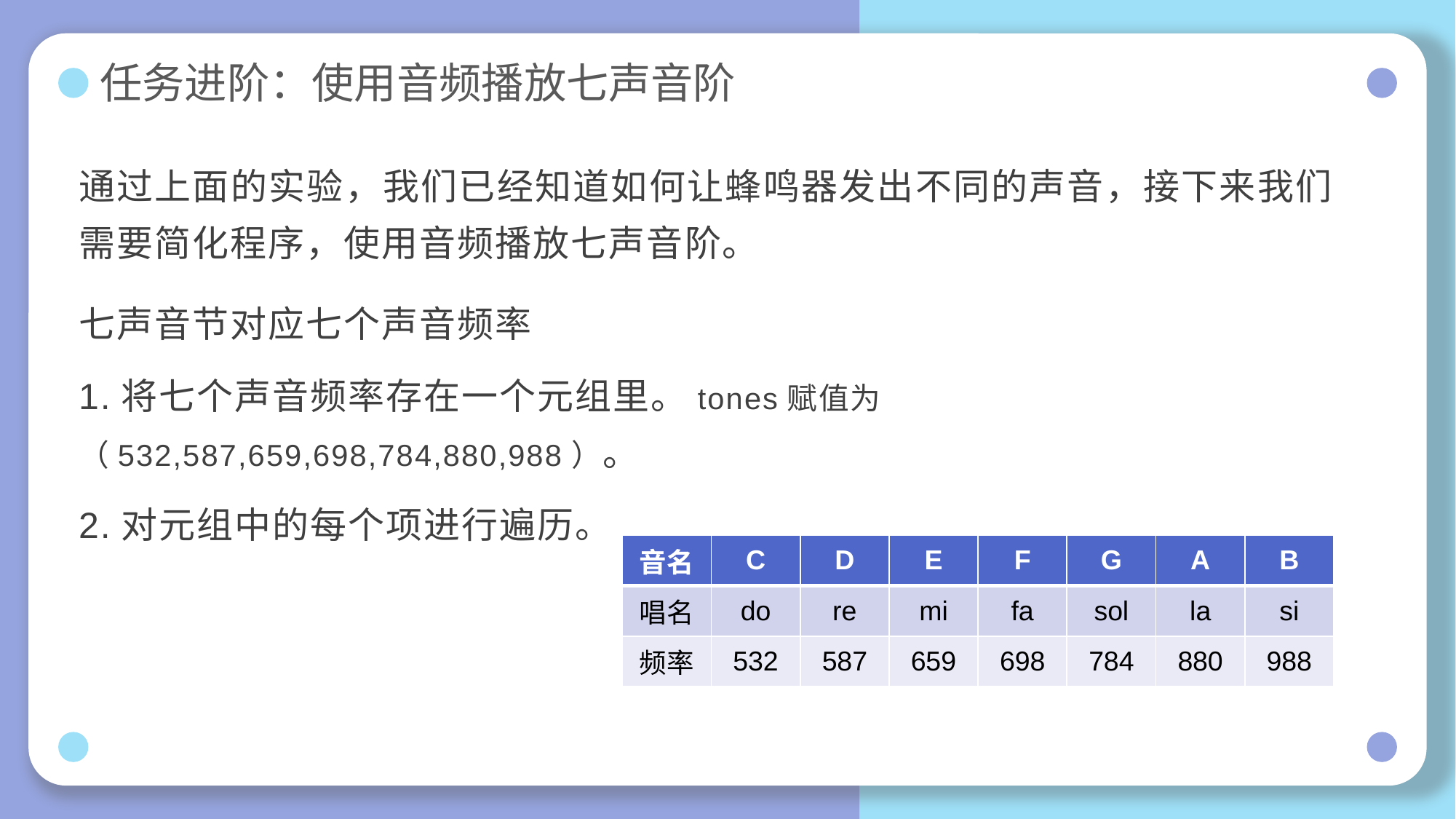

# 任务进阶：使用音频播放七声音阶
通过上面的实验，我们已经知道如何让蜂鸣器发出不同的声音，接下来我们需要简化程序，使用音频播放七声音阶。
七声音节对应七个声音频率
1.将七个声音频率存在一个元组里。tones赋值为（532,587,659,698,784,880,988）。
2.对元组中的每个项进行遍历。
| 音名 | C | D | E | F | G | A | B |
| --- | --- | --- | --- | --- | --- | --- | --- |
| 唱名 | do | re | mi | fa | sol | la | si |
| 频率 | 532 | 587 | 659 | 698 | 784 | 880 | 988 |